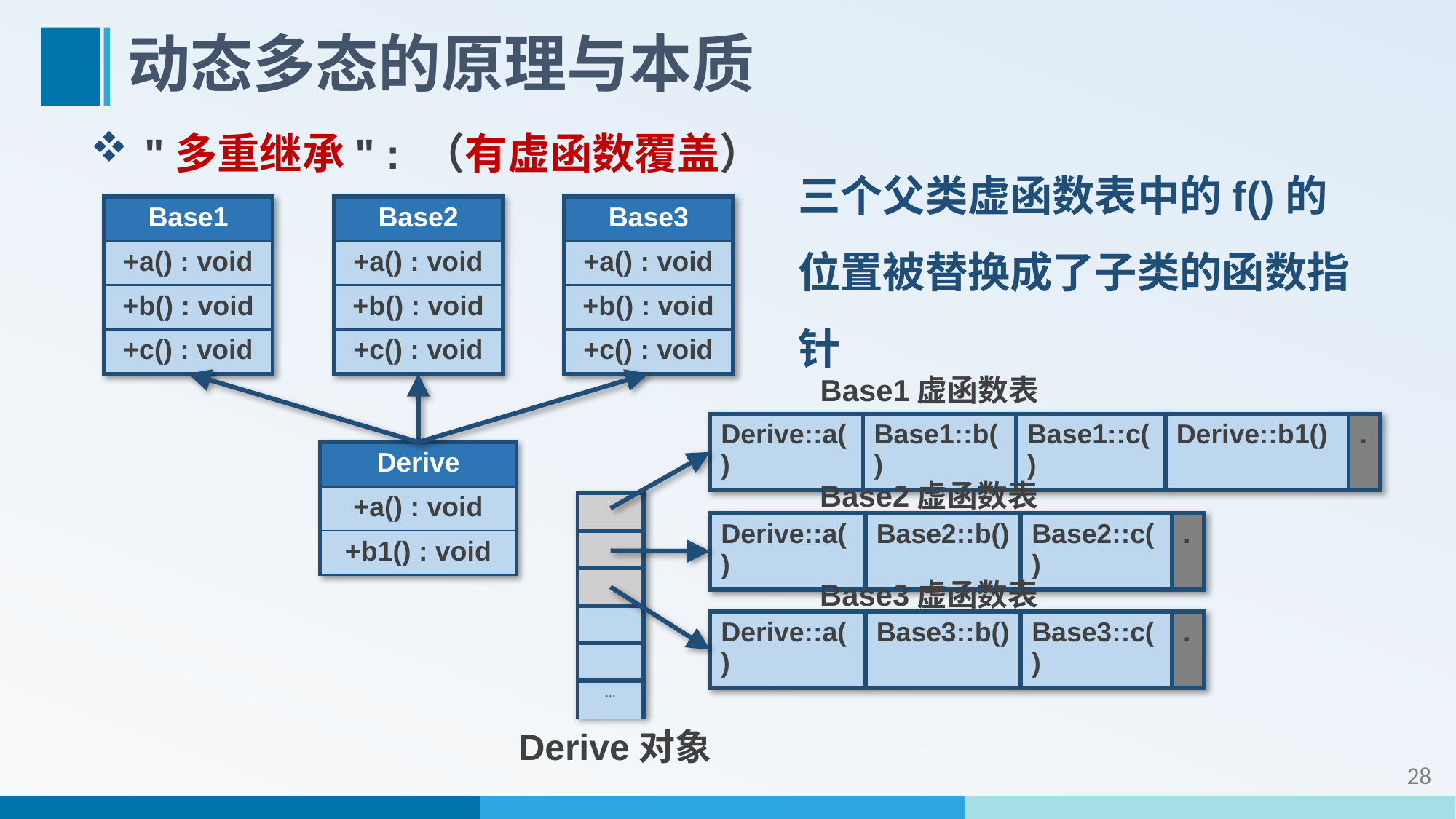

# 动态多态的原理与本质
"多重继承" : （有虚函数覆盖）
三个父类虚函数表中的f()的位置被替换成了子类的函数指针
| Base1 |
| --- |
| +a() : void |
| +b() : void |
| +c() : void |
| Base2 |
| --- |
| +a() : void |
| +b() : void |
| +c() : void |
| Base3 |
| --- |
| +a() : void |
| +b() : void |
| +c() : void |
Base1虚函数表
| Derive::a() | Base1::b() | Base1::c() | Derive::b1() | . |
| --- | --- | --- | --- | --- |
| Derive |
| --- |
| +a() : void |
| +b1() : void |
Base2虚函数表
|  |
| --- |
|  |
|  |
|  |
|  |
| ... |
| Derive::a() | Base2::b() | Base2::c() | . |
| --- | --- | --- | --- |
Base3虚函数表
| Derive::a() | Base3::b() | Base3::c() | . |
| --- | --- | --- | --- |
Derive对象